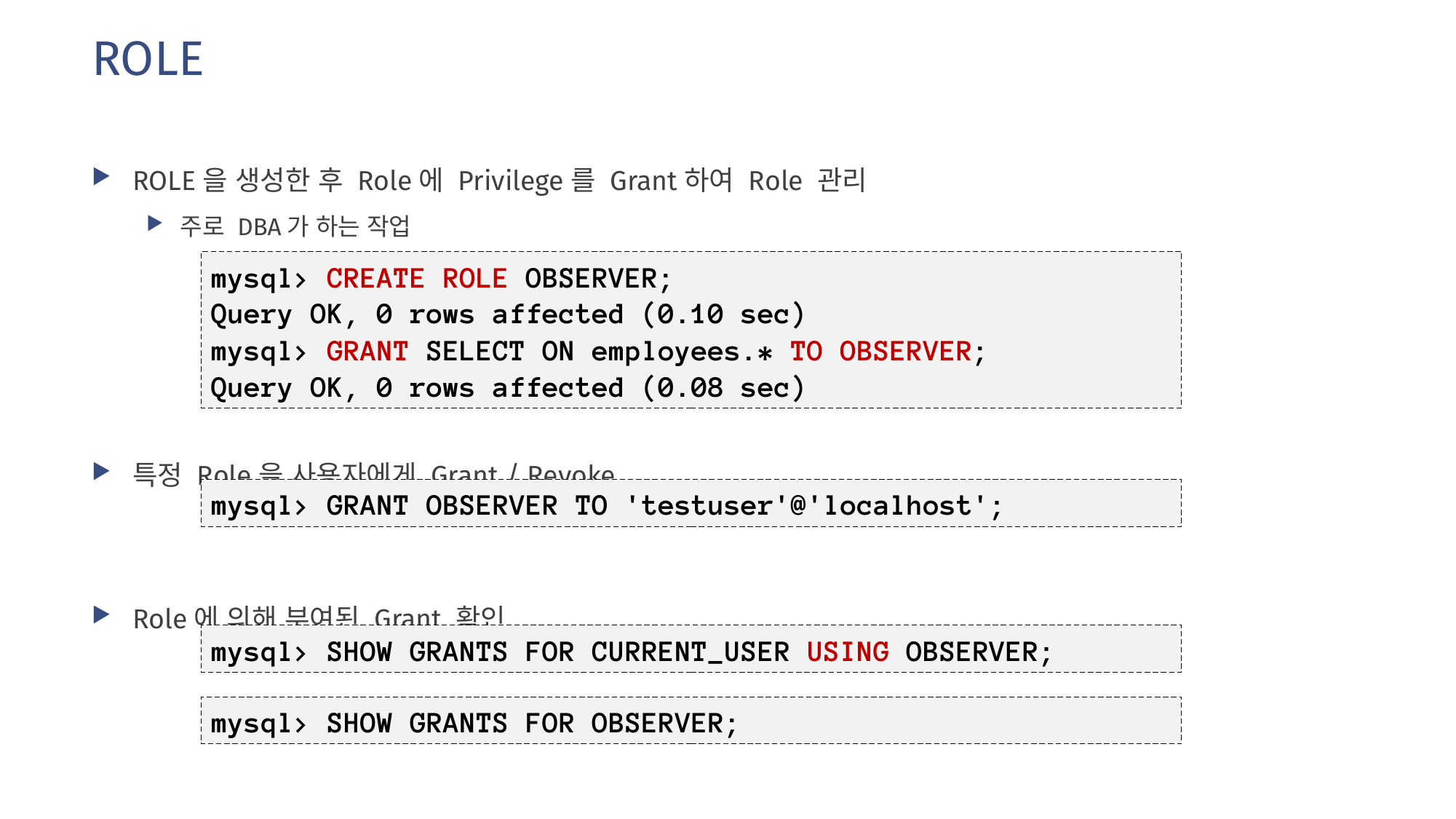

# ROLE
ROLE을 생성한 후 Role에 Privilege를 Grant하여 Role 관리
주로 DBA가 하는 작업

특정 Role을 사용자에게 Grant / Revoke

Role에 의해 부여된 Grant 확인
mysql> CREATE ROLE OBSERVER;
Query OK, 0 rows affected (0.10 sec)
mysql> GRANT SELECT ON employees.* TO OBSERVER;
Query OK, 0 rows affected (0.08 sec)
mysql> GRANT OBSERVER TO 'testuser'@'localhost';
mysql> SHOW GRANTS FOR CURRENT_USER USING OBSERVER;
mysql> SHOW GRANTS FOR OBSERVER;